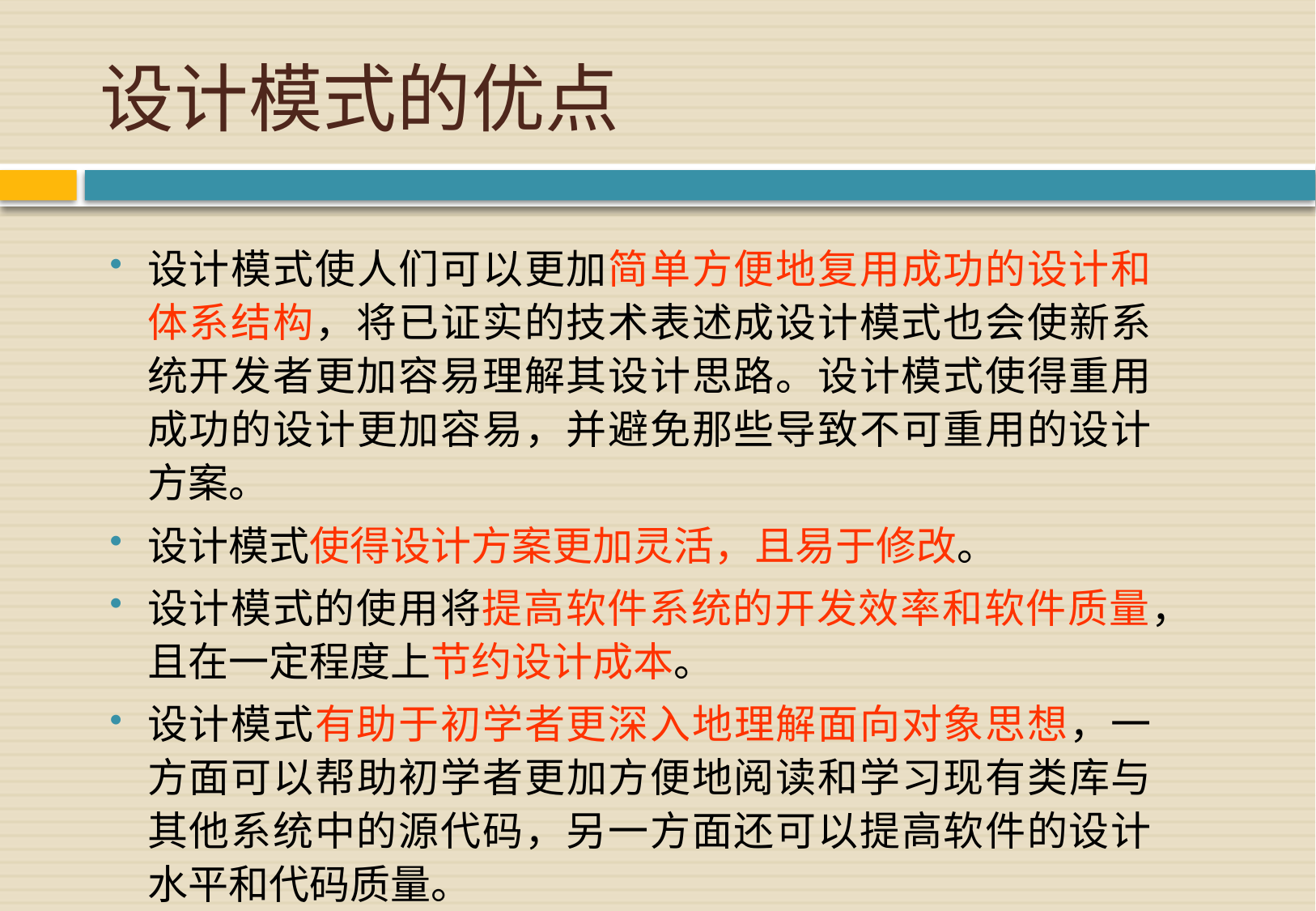

# 设计模式的优点
设计模式使人们可以更加简单方便地复用成功的设计和体系结构，将已证实的技术表述成设计模式也会使新系统开发者更加容易理解其设计思路。设计模式使得重用成功的设计更加容易，并避免那些导致不可重用的设计方案。
设计模式使得设计方案更加灵活，且易于修改。
设计模式的使用将提高软件系统的开发效率和软件质量，且在一定程度上节约设计成本。
设计模式有助于初学者更深入地理解面向对象思想，一方面可以帮助初学者更加方便地阅读和学习现有类库与其他系统中的源代码，另一方面还可以提高软件的设计水平和代码质量。